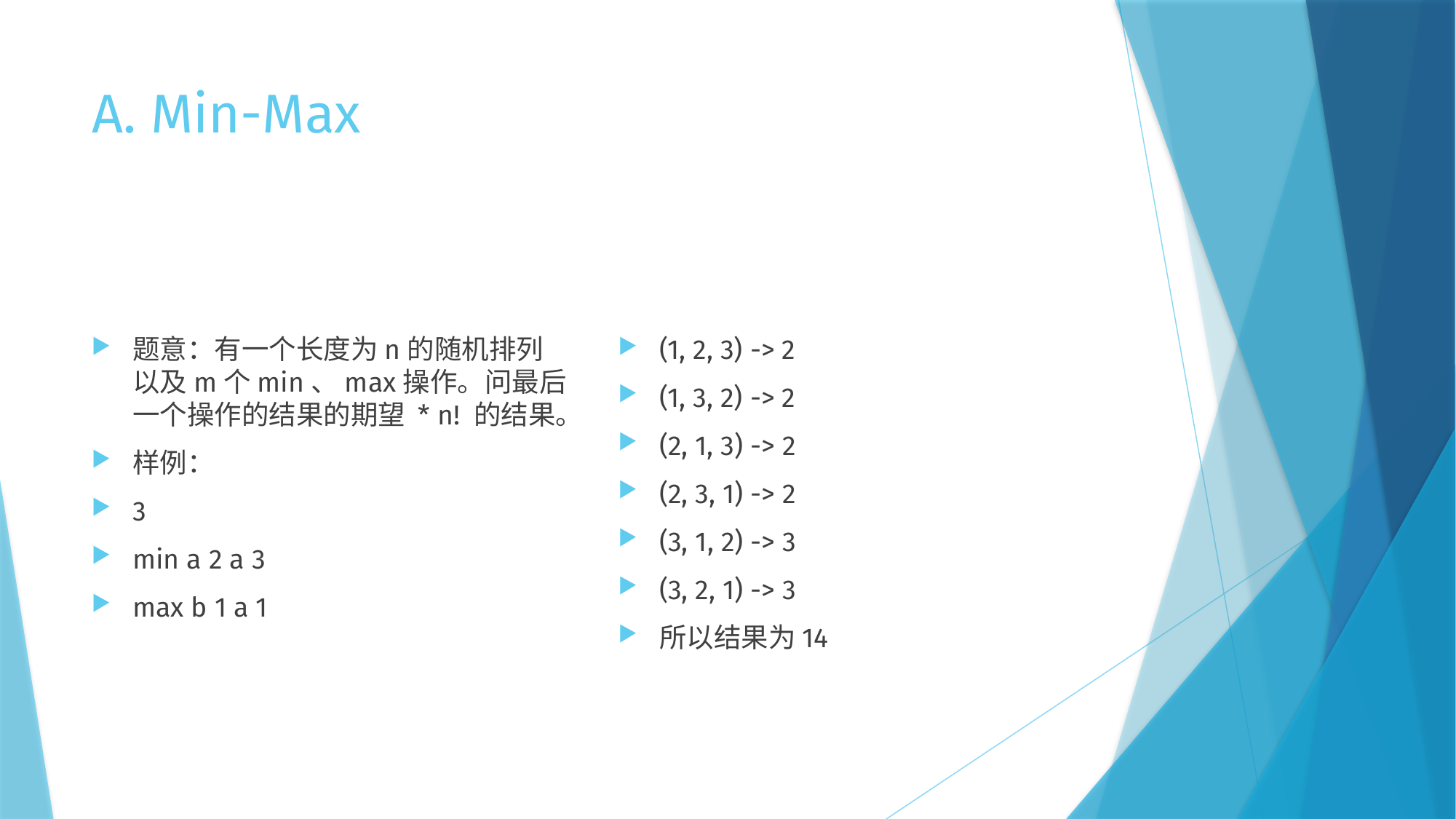

# A. Min-Max

题意：有一个长度为n的随机排列以及m个min、max操作。问最后一个操作的结果的期望 * n! 的结果。
样例：
3
min a 2 a 3
max b 1 a 1
(1, 2, 3) -> 2
(1, 3, 2) -> 2
(2, 1, 3) -> 2
(2, 3, 1) -> 2
(3, 1, 2) -> 3
(3, 2, 1) -> 3
所以结果为14